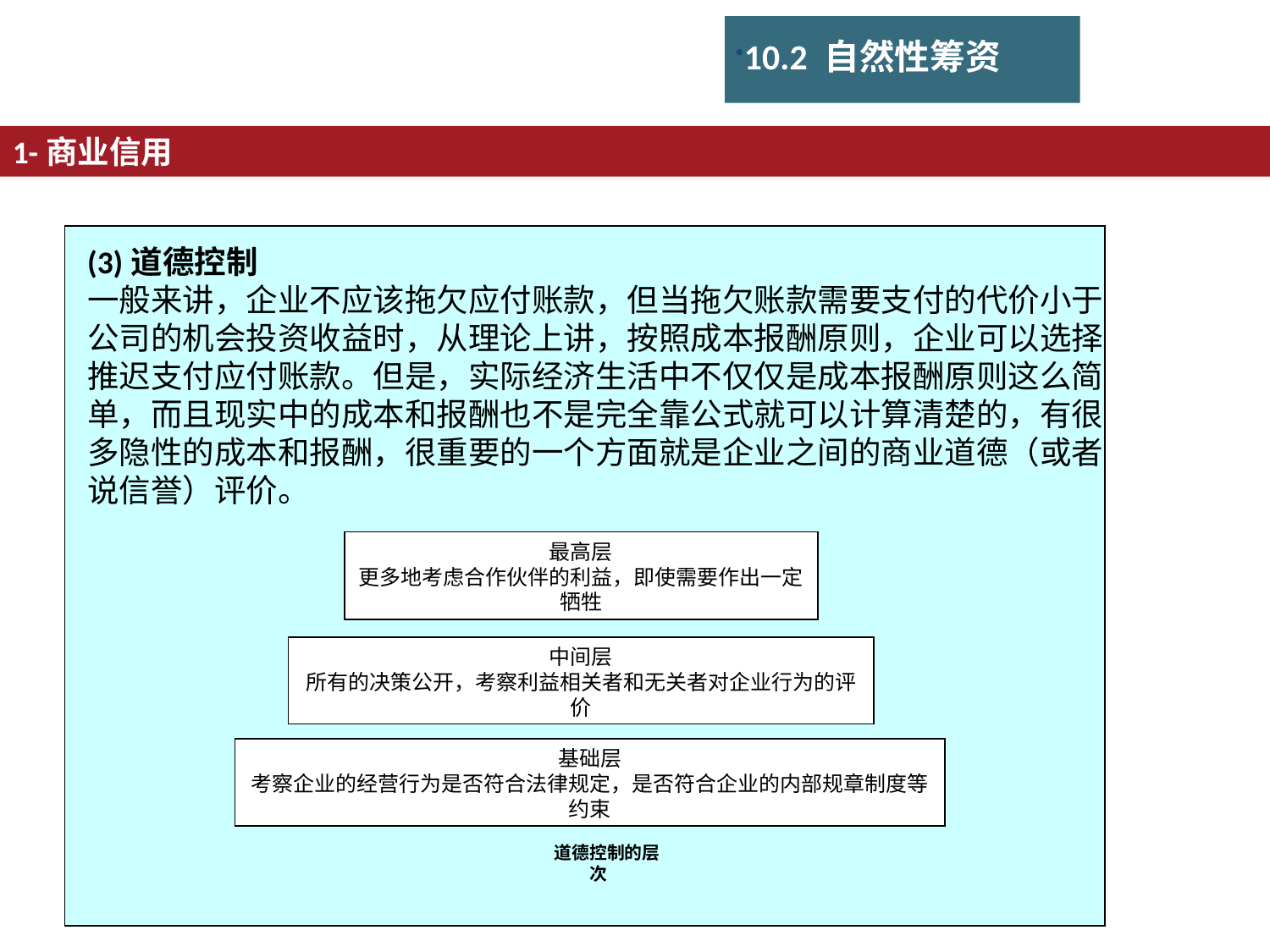

10.2 自然性筹资
1-商业信用

(3)道德控制
一般来讲，企业不应该拖欠应付账款，但当拖欠账款需要支付的代价小于公司的机会投资收益时，从理论上讲，按照成本报酬原则，企业可以选择推迟支付应付账款。但是，实际经济生活中不仅仅是成本报酬原则这么简单，而且现实中的成本和报酬也不是完全靠公式就可以计算清楚的，有很多隐性的成本和报酬，很重要的一个方面就是企业之间的商业道德（或者说信誉）评价。

最高层
更多地考虑合作伙伴的利益，即使需要作出一定牺牲
中间层
所有的决策公开，考察利益相关者和无关者对企业行为的评价
基础层
考察企业的经营行为是否符合法律规定，是否符合企业的内部规章制度等约束
道德控制的层次